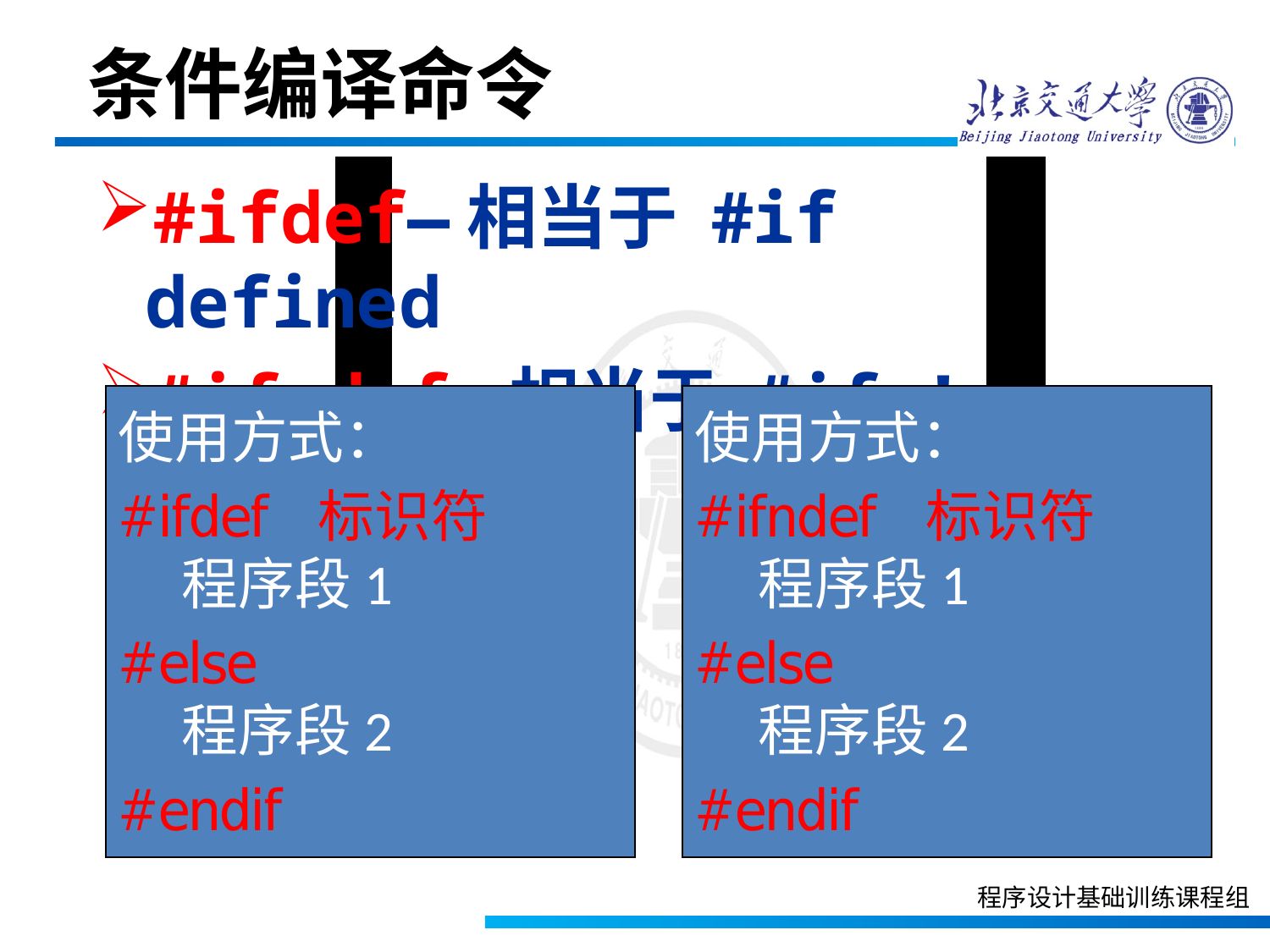

条件编译命令
#ifdef—相当于 #if defined
#ifndef—相当于 #if !defined
使用方式：
#ifdef  标识符
程序段1
#else
程序段2
#endif
使用方式：
#ifndef  标识符
程序段1
#else
程序段2
#endif
程序设计基础训练课程组